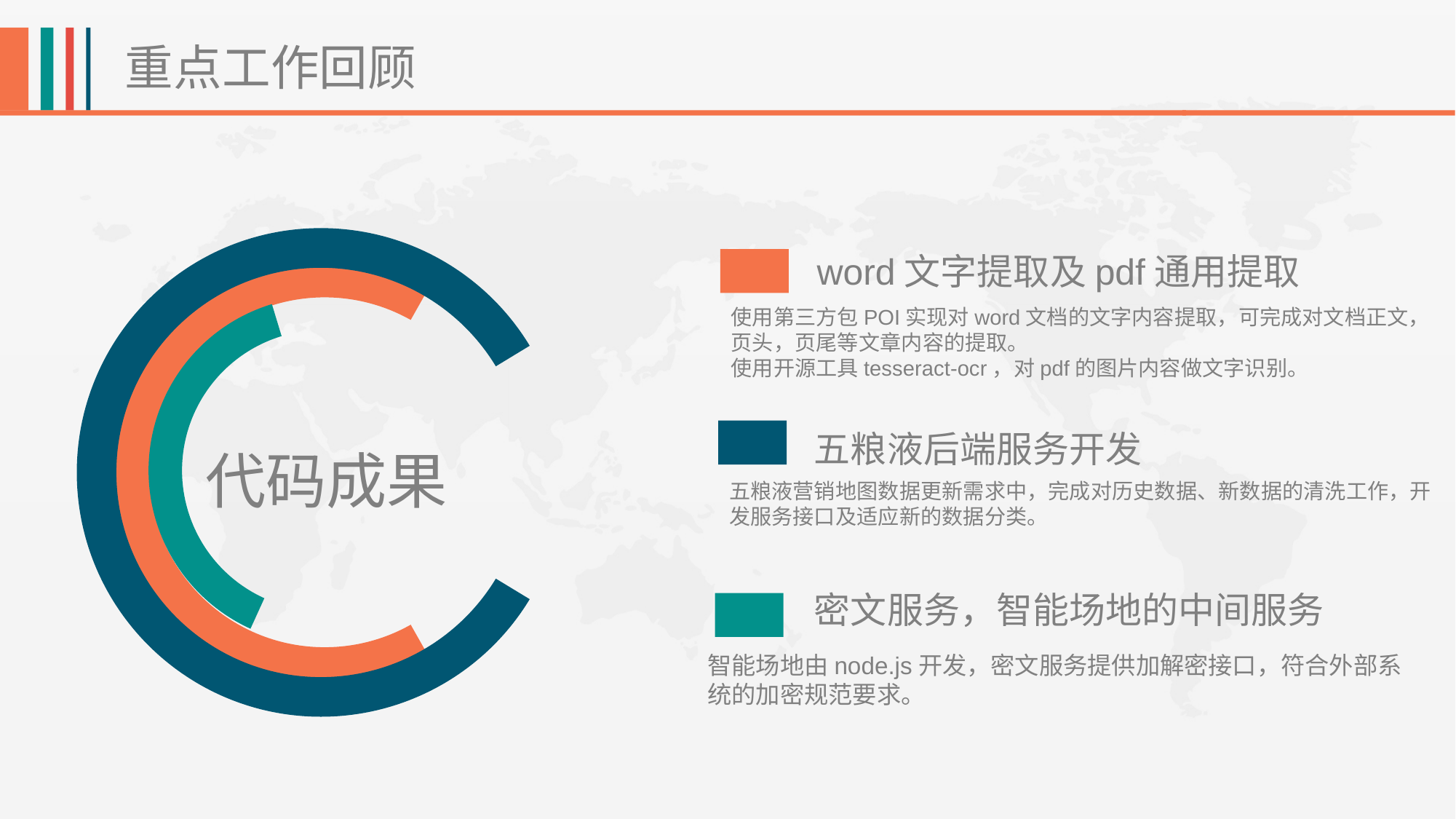

重点工作回顾

word文字提取及pdf通用提取

使用第三方包POI实现对word文档的文字内容提取，可完成对文档正文，页头，页尾等文章内容的提取。
使用开源工具tesseract-ocr，对pdf的图片内容做文字识别。

代码成果
密文服务，智能场地的中间服务

智能场地由node.js开发，密文服务提供加解密接口，符合外部系统的加密规范要求。
五粮液后端服务开发
五粮液营销地图数据更新需求中，完成对历史数据、新数据的清洗工作，开发服务接口及适应新的数据分类。